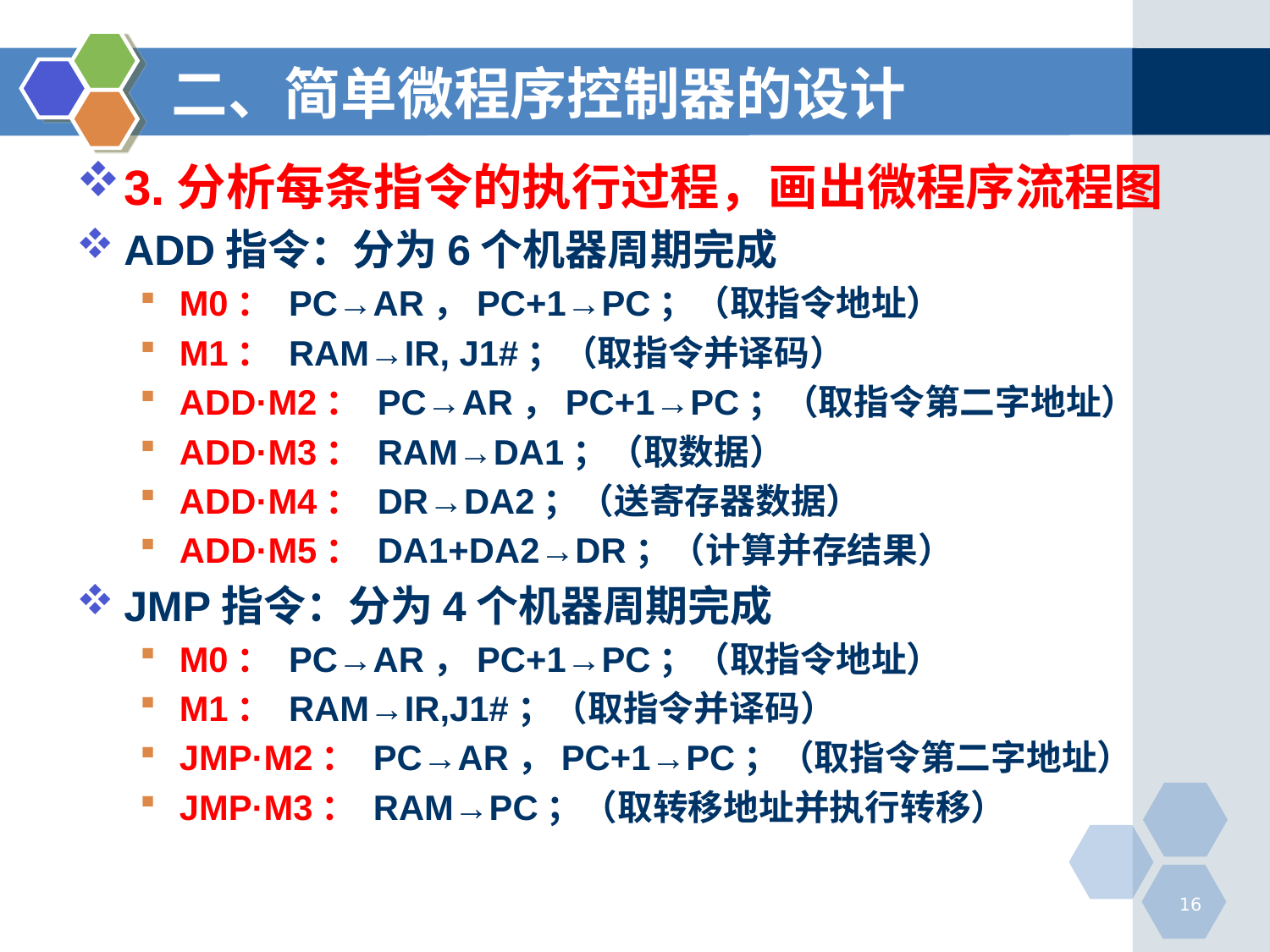

# 二、简单微程序控制器的设计
3.分析每条指令的执行过程，画出微程序流程图
ADD指令：分为6个机器周期完成
M0： PC→AR，PC+1→PC；（取指令地址）
M1： RAM→IR, J1#；（取指令并译码）
ADD·M2： PC→AR，PC+1→PC；（取指令第二字地址）
ADD·M3： RAM→DA1；（取数据）
ADD·M4： DR→DA2；（送寄存器数据）
ADD·M5： DA1+DA2→DR；（计算并存结果）
JMP指令：分为4个机器周期完成
M0： PC→AR，PC+1→PC；（取指令地址）
M1： RAM→IR,J1#；（取指令并译码）
JMP·M2： PC→AR，PC+1→PC；（取指令第二字地址）
JMP·M3： RAM→PC；（取转移地址并执行转移）

16